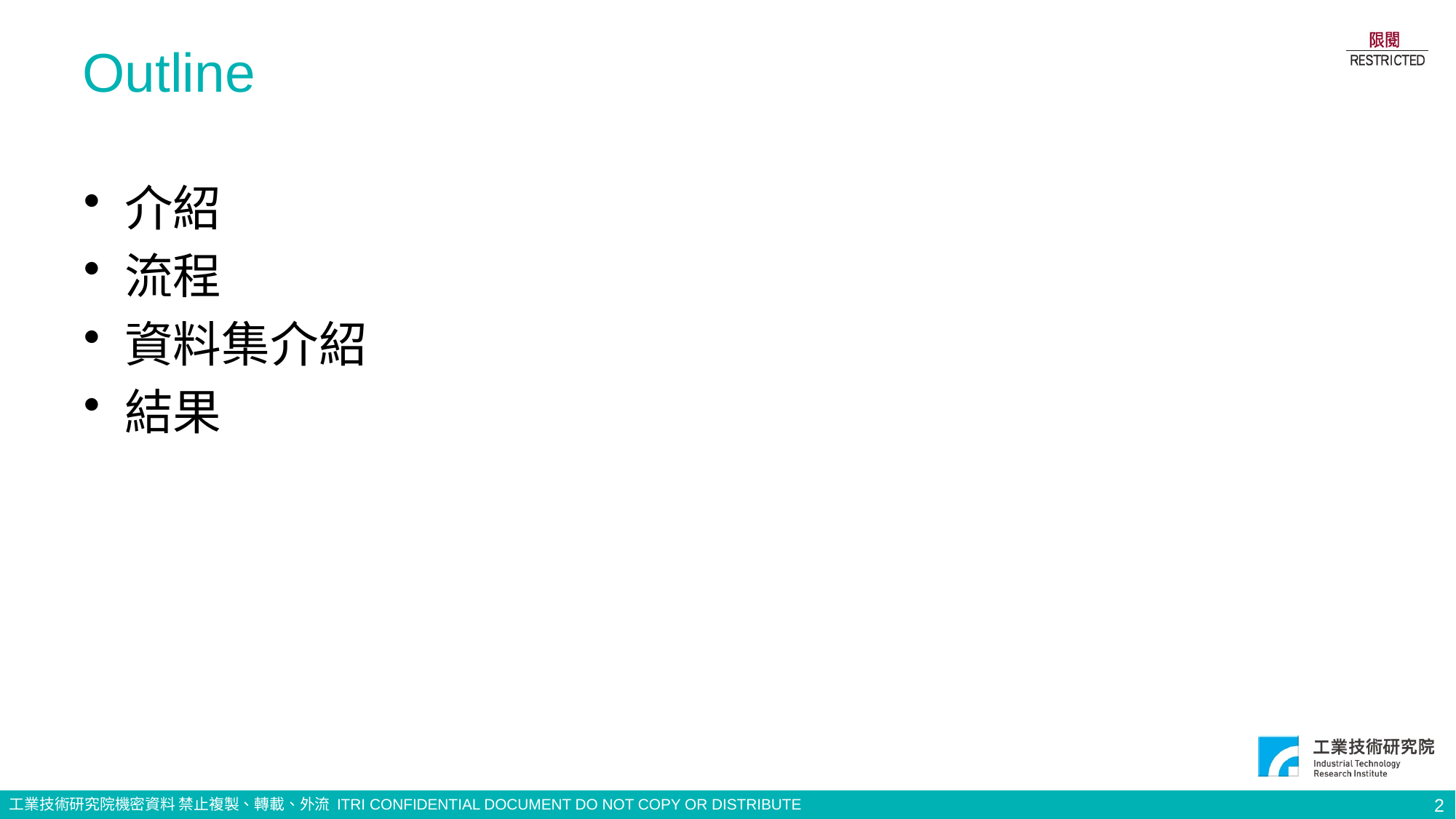

# Outline
介紹
流程
資料集介紹
結果
2